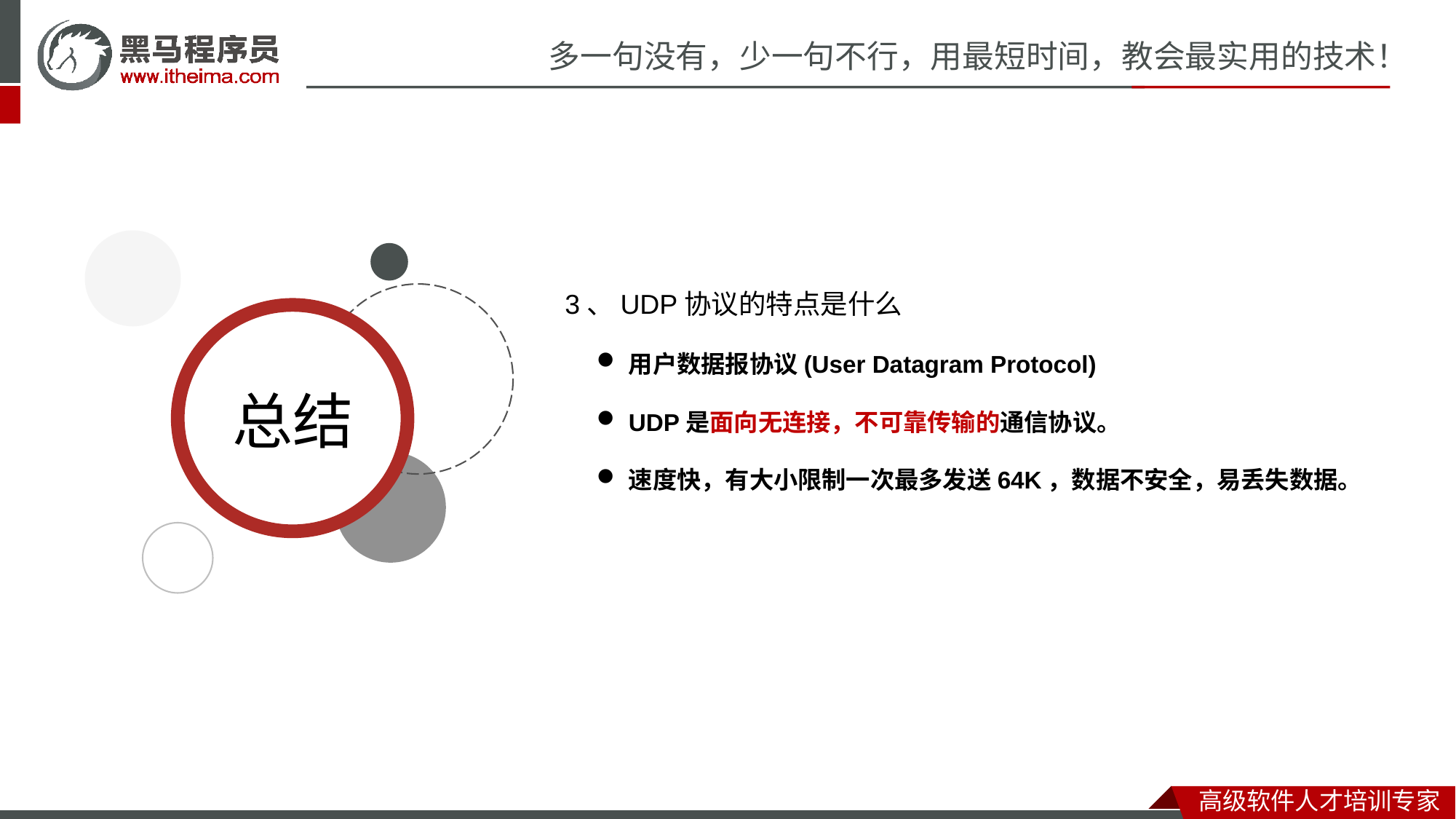

3、UDP协议的特点是什么
用户数据报协议(User Datagram Protocol)
UDP是面向无连接，不可靠传输的通信协议。
速度快，有大小限制一次最多发送64K，数据不安全，易丢失数据。